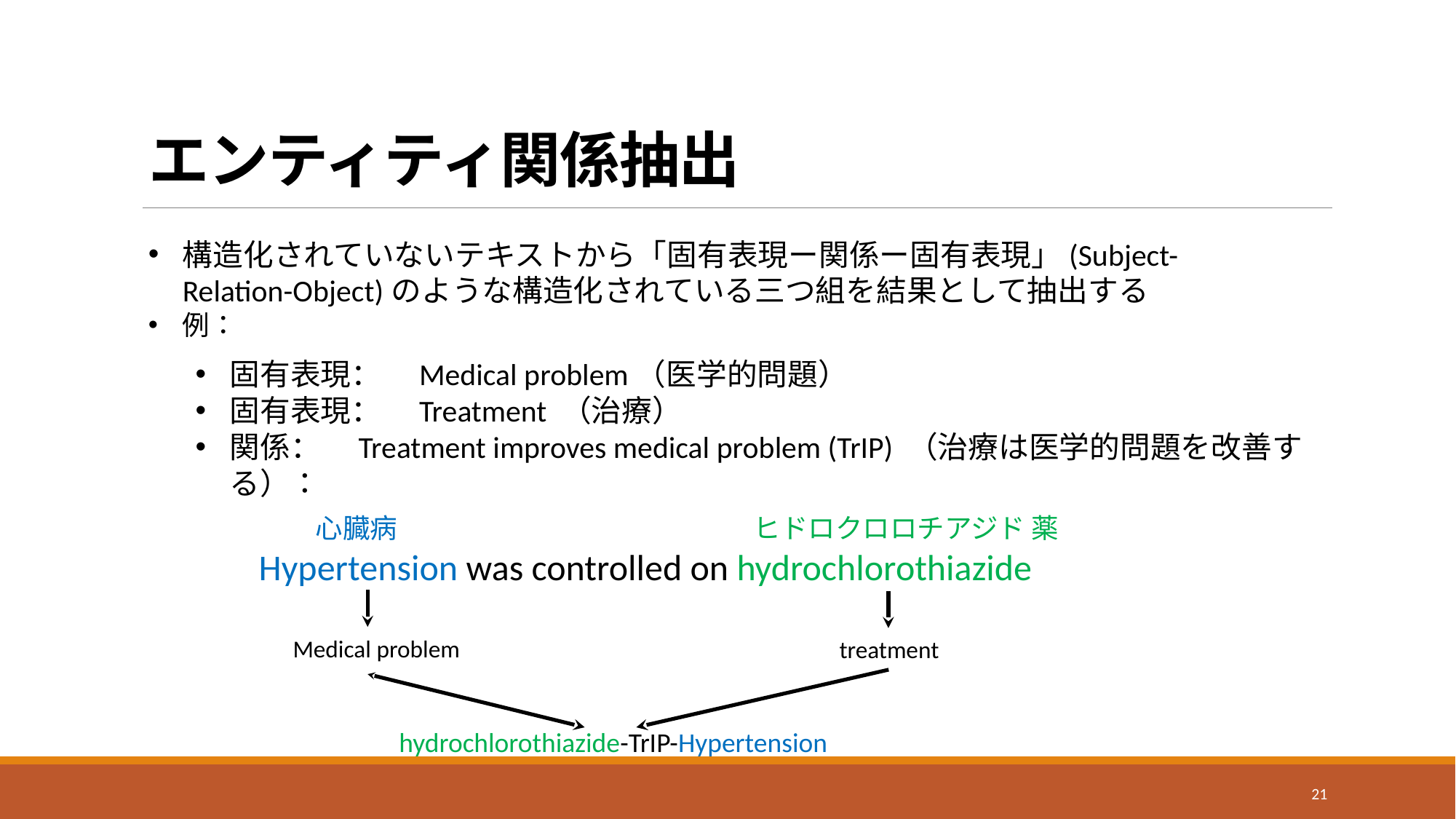

# エンティティ関係抽出
構造化されていないテキストから「固有表現ー関係ー固有表現」(Subject-Relation-Object)のような構造化されている三つ組を結果として抽出する​
例：
固有表現：　Medical problem（医学的問題）
固有表現：　Treatment （治療）
関係：　Treatment improves medical problem (TrIP) （治療は医学的問題を改善する）：

心臓病
ヒドロクロロチアジド 薬
Hypertension was controlled on hydrochlorothiazide

Medical problem
treatment
hydrochlorothiazide-TrIP-Hypertension
21